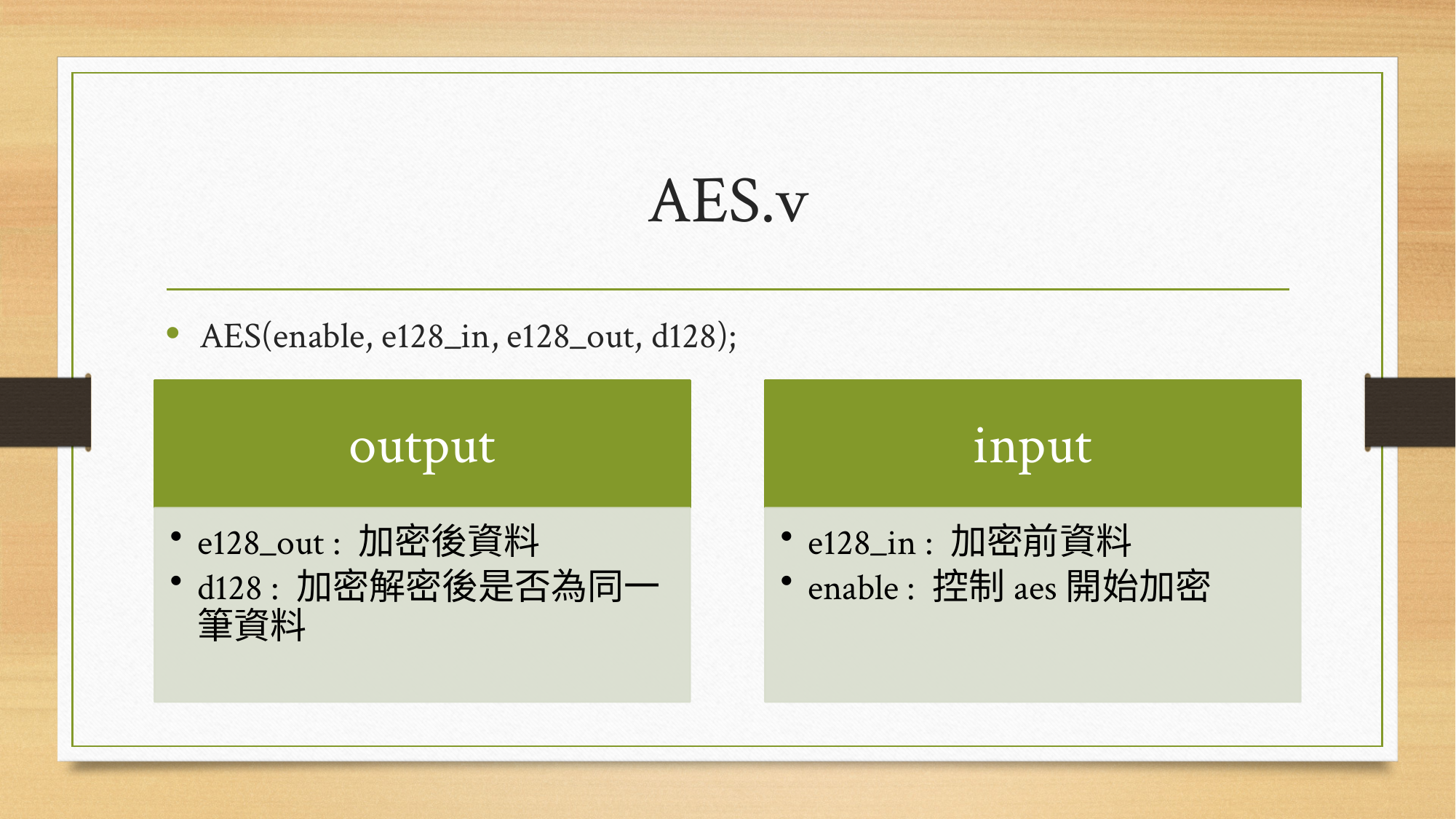

# AES.v
AES(enable, e128_in, e128_out, d128);

output
e128_out : 加密後資料
d128 : 加密解密後是否為同一筆資料
input
e128_in : 加密前資料
enable : 控制aes開始加密